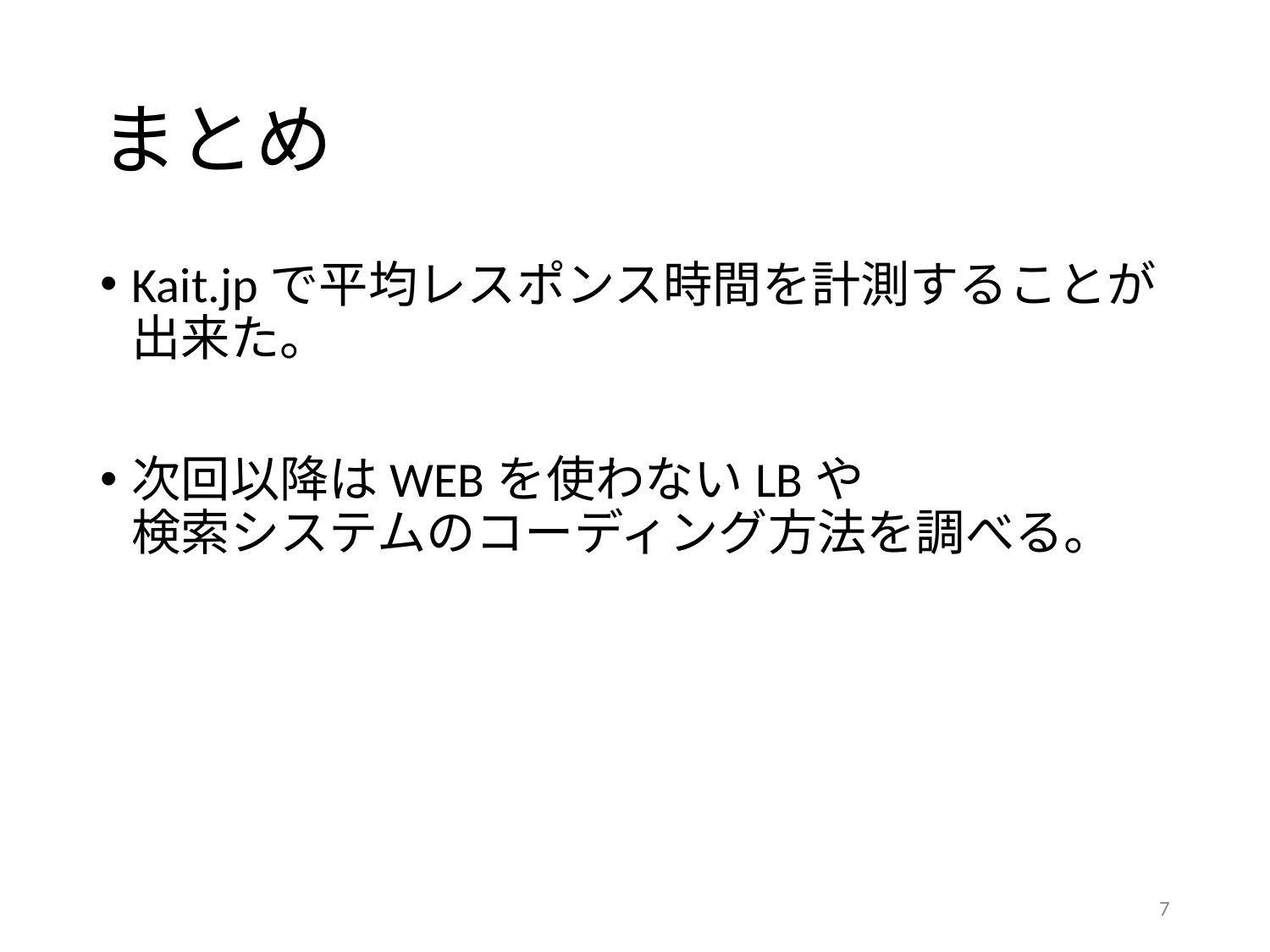

# まとめ
Kait.jpで平均レスポンス時間を計測することが出来た。

次回以降はWEBを使わないLBや
検索システムのコーディング方法を調べる。

7